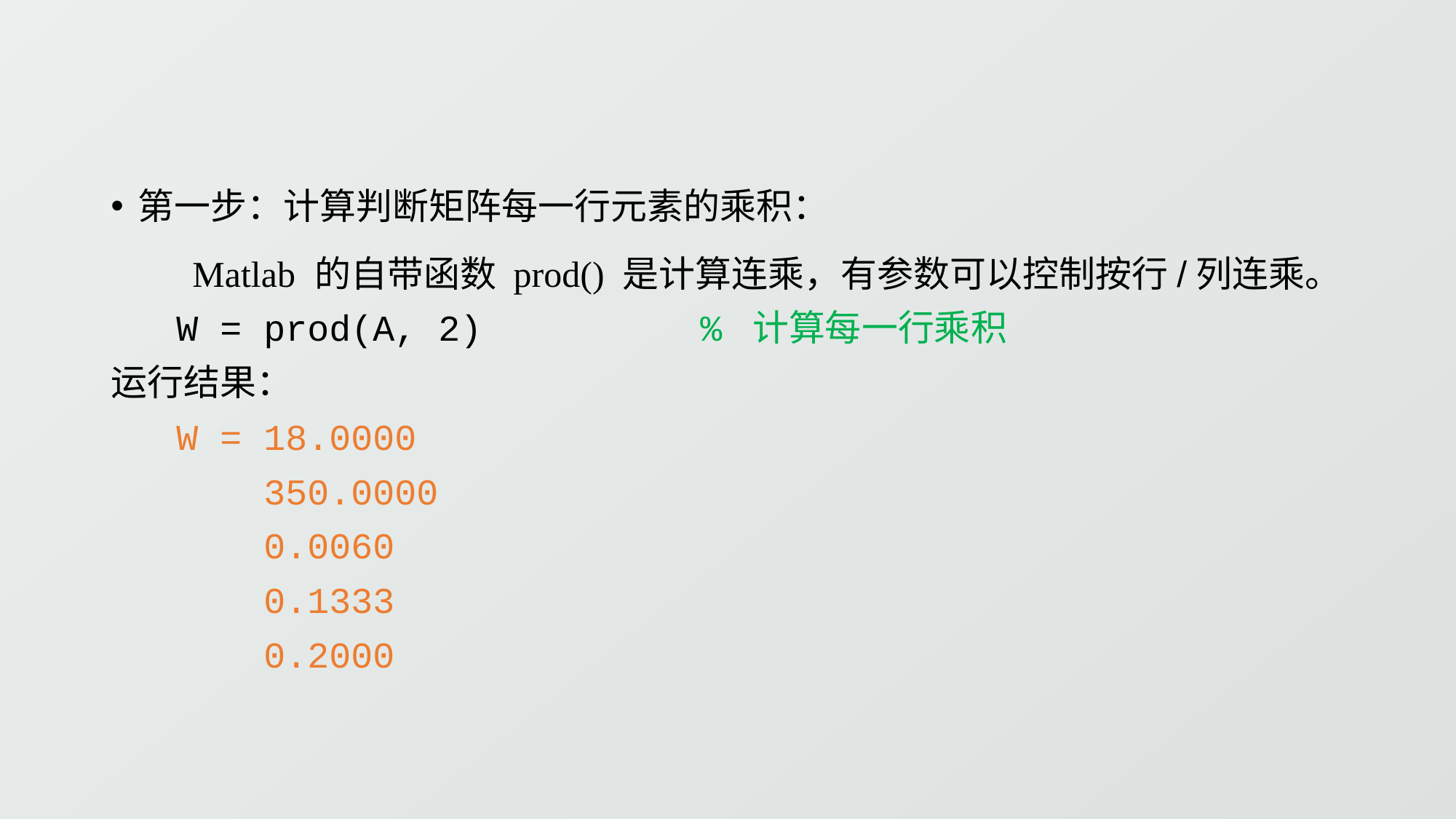

第一步：计算判断矩阵每一行元素的乘积：
        Matlab 的自带函数 prod() 是计算连乘，有参数可以控制按行/列连乘。
   W = prod(A, 2)          % 计算每一行乘积
运行结果：
   W = 18.0000
       350.0000
       0.0060
       0.1333
       0.2000